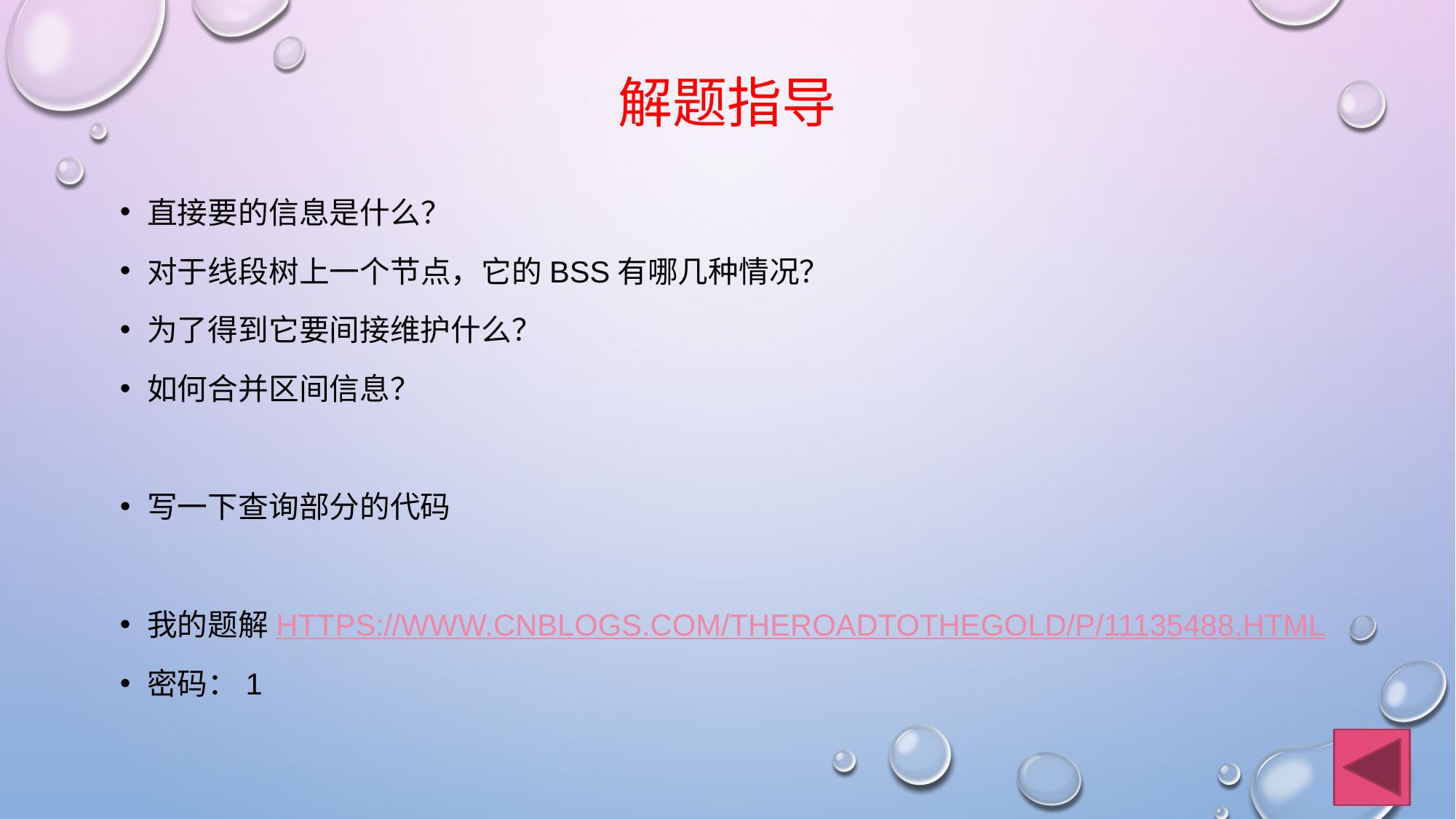

# 解题指导
直接要的信息是什么？
对于线段树上一个节点，它的BSS有哪几种情况？
为了得到它要间接维护什么？
如何合并区间信息？

写一下查询部分的代码

我的题解https://www.cnblogs.com/TheRoadToTheGold/p/11135488.html
密码：1